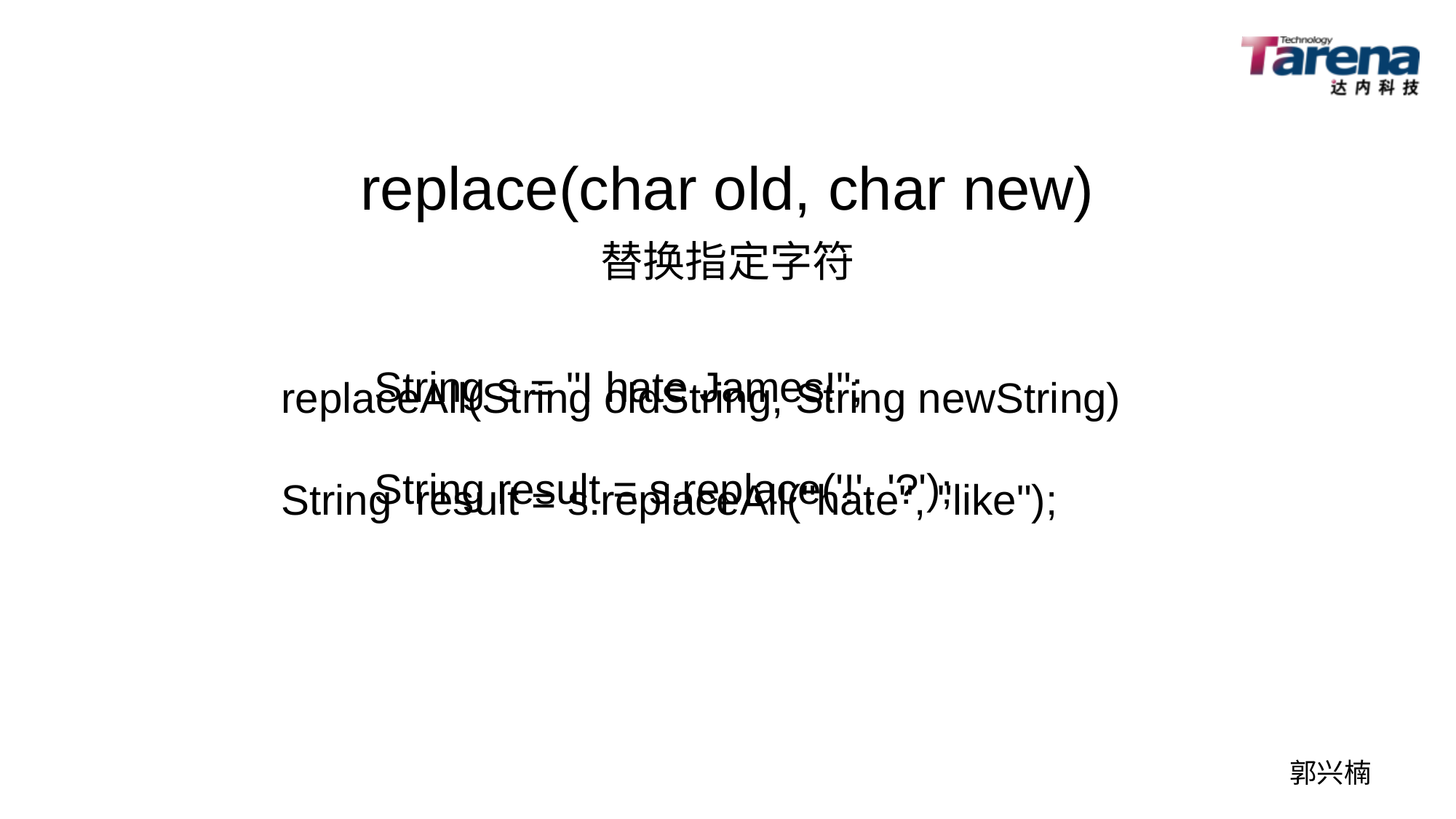

replace(char old, char new)
替换指定字符
String s = "I hate James!";

String result = s.replace('!', '?');
replaceAll(String oldString, String newString)

String  result = s.replaceAll("hate", "like");